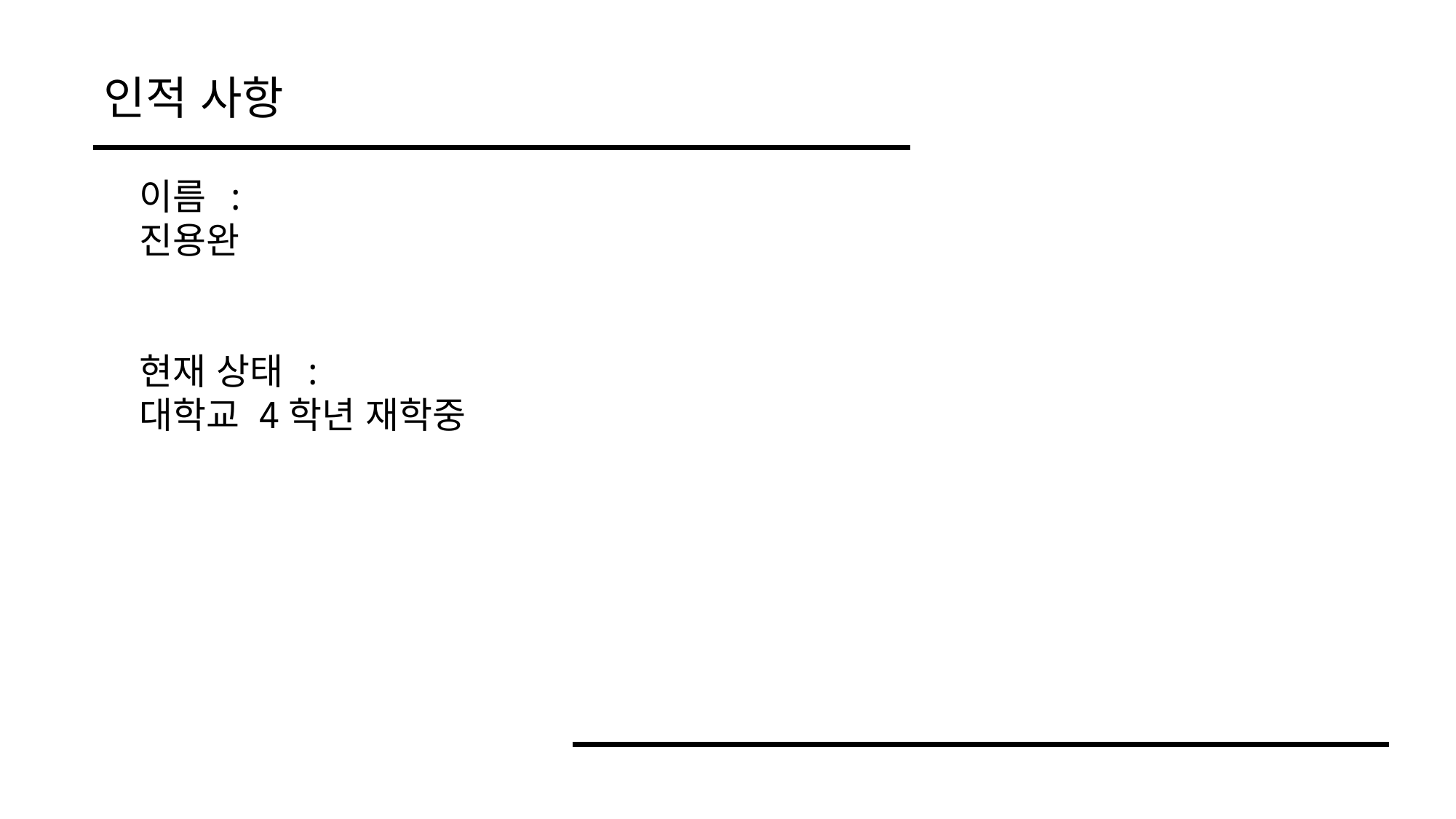

인적 사항
이름 :
진용완

현재 상태 :
대학교 4학년 재학중